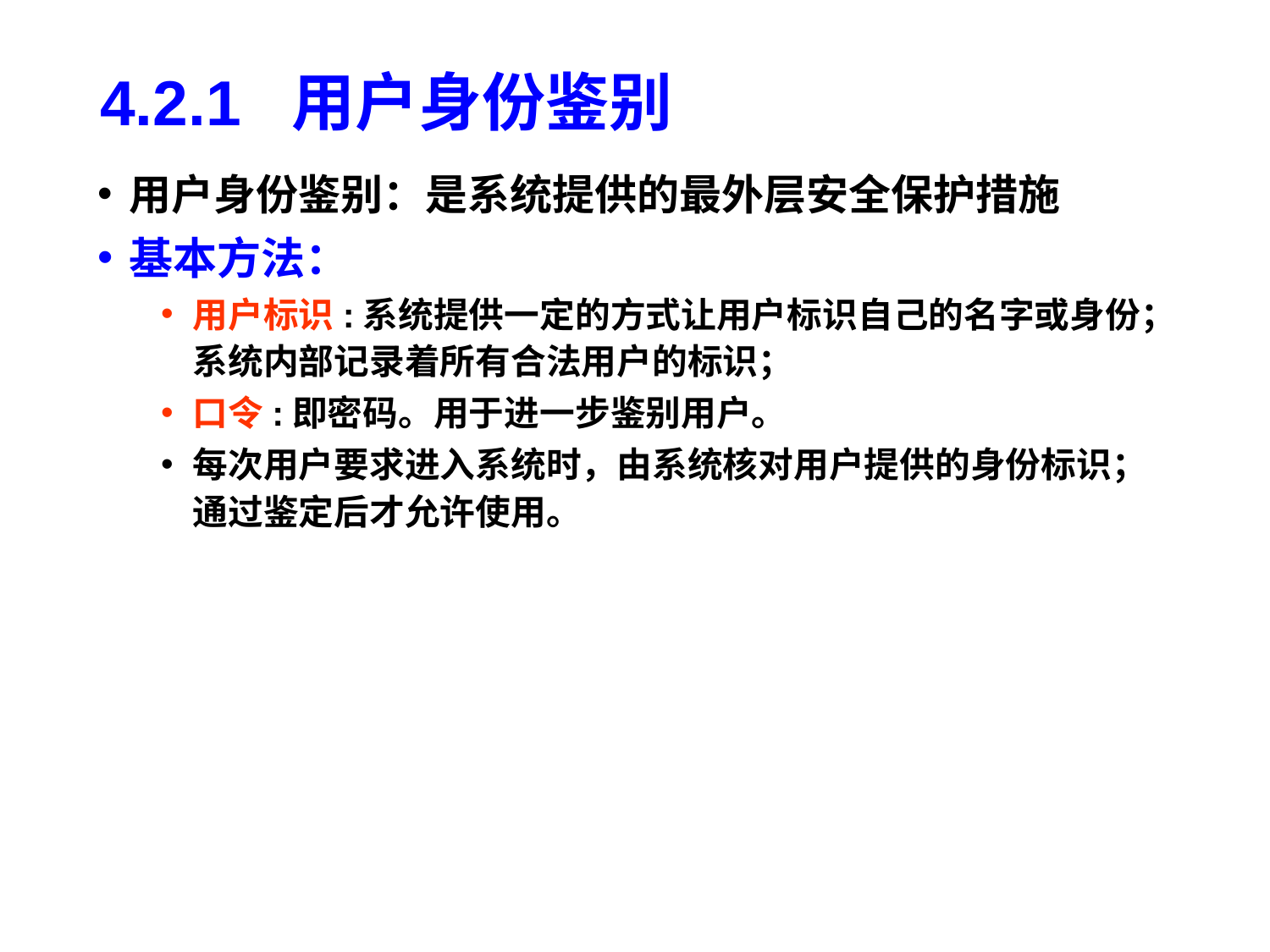

# 4.2.1  用户身份鉴别
用户身份鉴别：是系统提供的最外层安全保护措施
基本方法：
用户标识:系统提供一定的方式让用户标识自己的名字或身份；系统内部记录着所有合法用户的标识；
口令:即密码。用于进一步鉴别用户。
每次用户要求进入系统时，由系统核对用户提供的身份标识；通过鉴定后才允许使用。